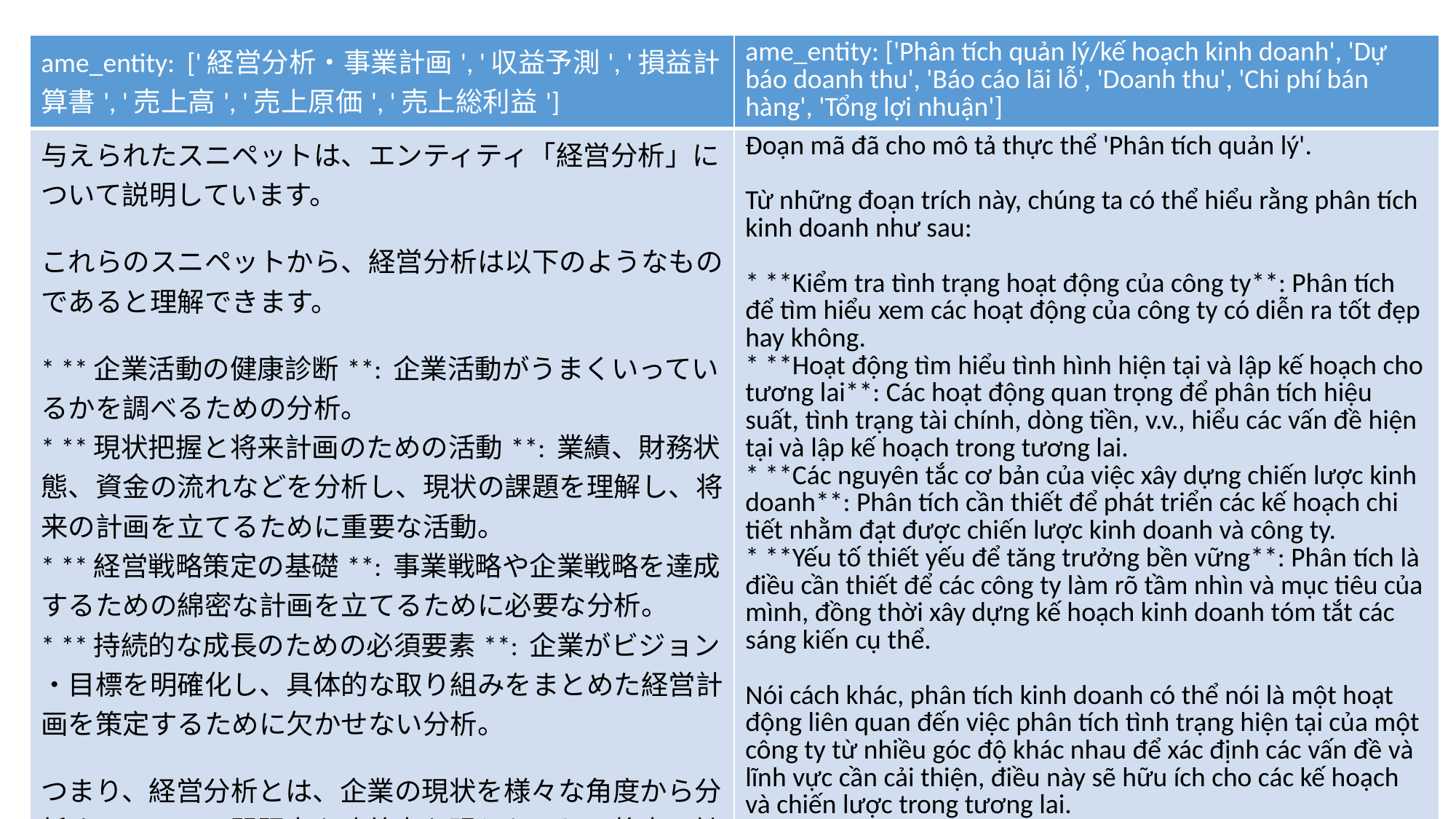

| ame\_entity: ['経営分析・事業計画', '収益予測', '損益計算書', '売上高', '売上原価', '売上総利益'] | ame\_entity: ['Phân tích quản lý/kế hoạch kinh doanh', 'Dự báo doanh thu', 'Báo cáo lãi lỗ', 'Doanh thu', 'Chi phí bán hàng', 'Tổng lợi nhuận'] |
| --- | --- |
| 与えられたスニペットは、エンティティ「経営分析」について説明しています。 これらのスニペットから、経営分析は以下のようなものであると理解できます。 \* \*\*企業活動の健康診断\*\*: 企業活動がうまくいっているかを調べるための分析。 \* \*\*現状把握と将来計画のための活動\*\*: 業績、財務状態、資金の流れなどを分析し、現状の課題を理解し、将来の計画を立てるために重要な活動。 \* \*\*経営戦略策定の基礎\*\*: 事業戦略や企業戦略を達成するための綿密な計画を立てるために必要な分析。 \* \*\*持続的な成長のための必須要素\*\*: 企業がビジョン・目標を明確化し、具体的な取り組みをまとめた経営計画を策定するために欠かせない分析。 つまり、経営分析とは、企業の現状を様々な角度から分析することで、問題点や改善点を明らかにし、将来の計画や戦略に役立てるための活動と言えるでしょう。 SOURCE: 経営分析とは？ 手法の種類や知っておくべき取り組み時のポイント｜経営分析｜bizocean（ビズオーシャン）ジャーナル, https://journal.bizocean.jp/corp06/f04/4974/ これらの検索結果から、エンティティは「売上予測」であると断定できます。 各抜粋は、売上予測の定義、重要性、計算方法、精度向上のための方法など、売上予測に関する様々な側面を説明しています。 具体的には、売上予測とは、過去の売上データや市場トレンドなどの客観的なデータに基づいて将来の売上高を予測するプロセスです。企業は売上予測を通じて将来の成長を計画し、リスクを管理し、経営判断を最適化することができます。 SOURCE: 売上予測とは？重要性や立て方を紹介 (具体例付きテンプレート) [2024] • Asana, https://asana.com/ja/resources/sales-forecast-template | Đoạn mã đã cho mô tả thực thể 'Phân tích quản lý'. Từ những đoạn trích này, chúng ta có thể hiểu rằng phân tích kinh doanh như sau: \* \*\*Kiểm tra tình trạng hoạt động của công ty\*\*: Phân tích để tìm hiểu xem các hoạt động của công ty có diễn ra tốt đẹp hay không. \* \*\*Hoạt động tìm hiểu tình hình hiện tại và lập kế hoạch cho tương lai\*\*: Các hoạt động quan trọng để phân tích hiệu suất, tình trạng tài chính, dòng tiền, v.v., hiểu các vấn đề hiện tại và lập kế hoạch trong tương lai. \* \*\*Các nguyên tắc cơ bản của việc xây dựng chiến lược kinh doanh\*\*: Phân tích cần thiết để phát triển các kế hoạch chi tiết nhằm đạt được chiến lược kinh doanh và công ty. \* \*\*Yếu tố thiết yếu để tăng trưởng bền vững\*\*: Phân tích là điều cần thiết để các công ty làm rõ tầm nhìn và mục tiêu của mình, đồng thời xây dựng kế hoạch kinh doanh tóm tắt các sáng kiến ​​cụ thể. Nói cách khác, phân tích kinh doanh có thể nói là một hoạt động liên quan đến việc phân tích tình trạng hiện tại của một công ty từ nhiều góc độ khác nhau để xác định các vấn đề và lĩnh vực cần cải thiện, điều này sẽ hữu ích cho các kế hoạch và chiến lược trong tương lai. NGUỒN: Phân tích kinh doanh là gì? Các loại phương pháp và điểm bạn nên biết khi thực hiện chúng | Tạp chí bizocean | https://journal.bizocean.jp/corp06/f04/4974/ Từ những kết quả tìm kiếm này, chúng tôi có thể xác định rằng thực thể đó là "Dự báo". Mỗi đoạn trích giải thích một khía cạnh khác nhau của dự báo doanh số bán hàng, bao gồm định nghĩa, tầm quan trọng của nó, cách tính toán và cách cải thiện độ chính xác của nó. Cụ thể, dự báo doanh số bán hàng là quá trình dự đoán doanh số bán hàng trong tương lai dựa trên dữ liệu khách quan như dữ liệu bán hàng trong quá khứ và xu hướng thị trường. Thông qua dự báo doanh số, các công ty có thể lập kế hoạch tăng trưởng trong tương lai, quản lý rủi ro và tối ưu hóa các quyết định kinh doanh. NGUỒN: Dự báo bán hàng là gì? Giới thiệu tầm quan trọng và cách thiết lập (mẫu có ví dụ cụ thể) [2024] • Asana, https://asana.com/ja/resources/sale-forecast-template |